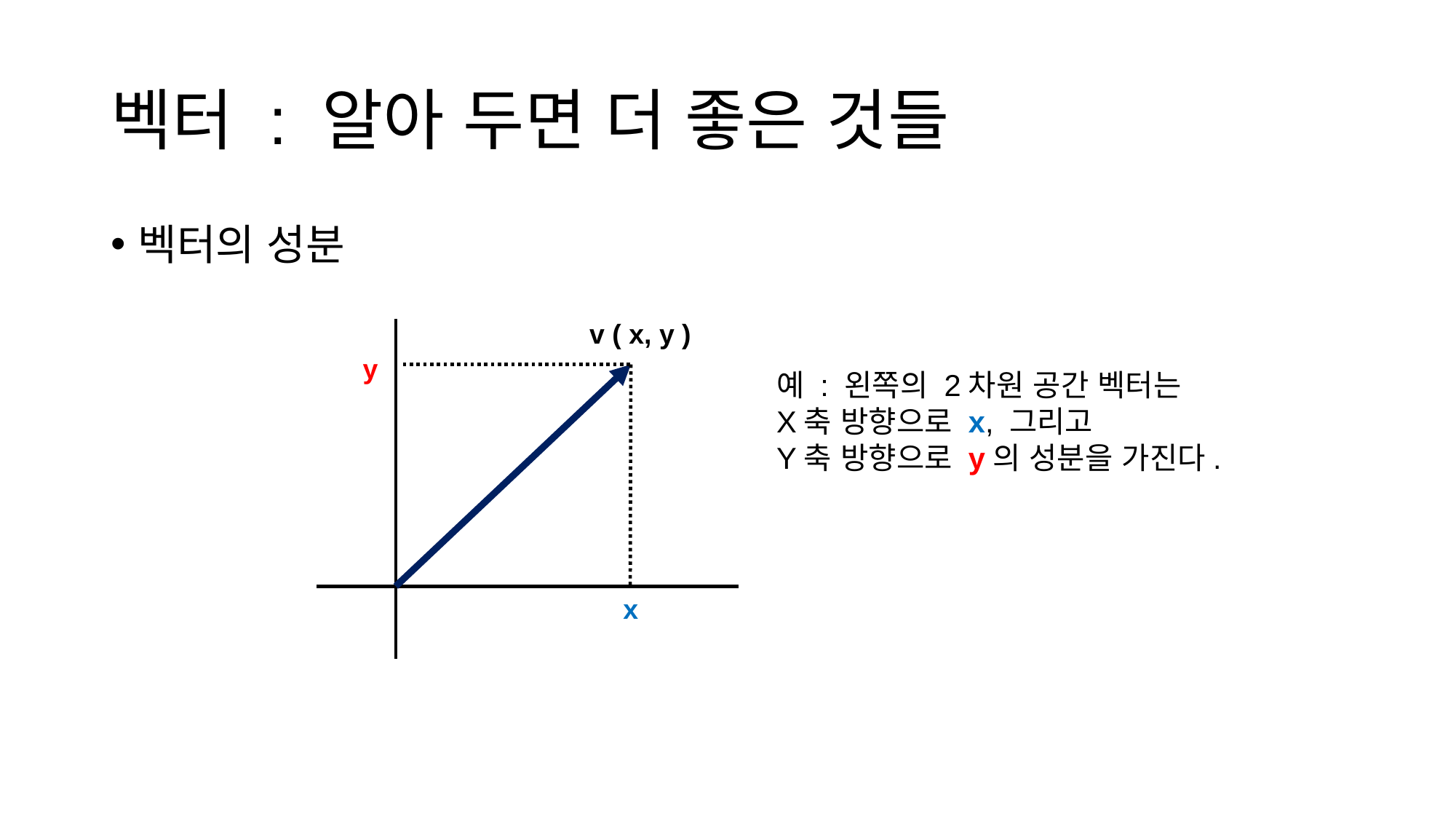

# 벡터 : 알아 두면 더 좋은 것들
벡터의 성분
v ( x, y )
y
예 : 왼쪽의 2차원 공간 벡터는
X축 방향으로 x, 그리고
Y축 방향으로 y의 성분을 가진다.
x